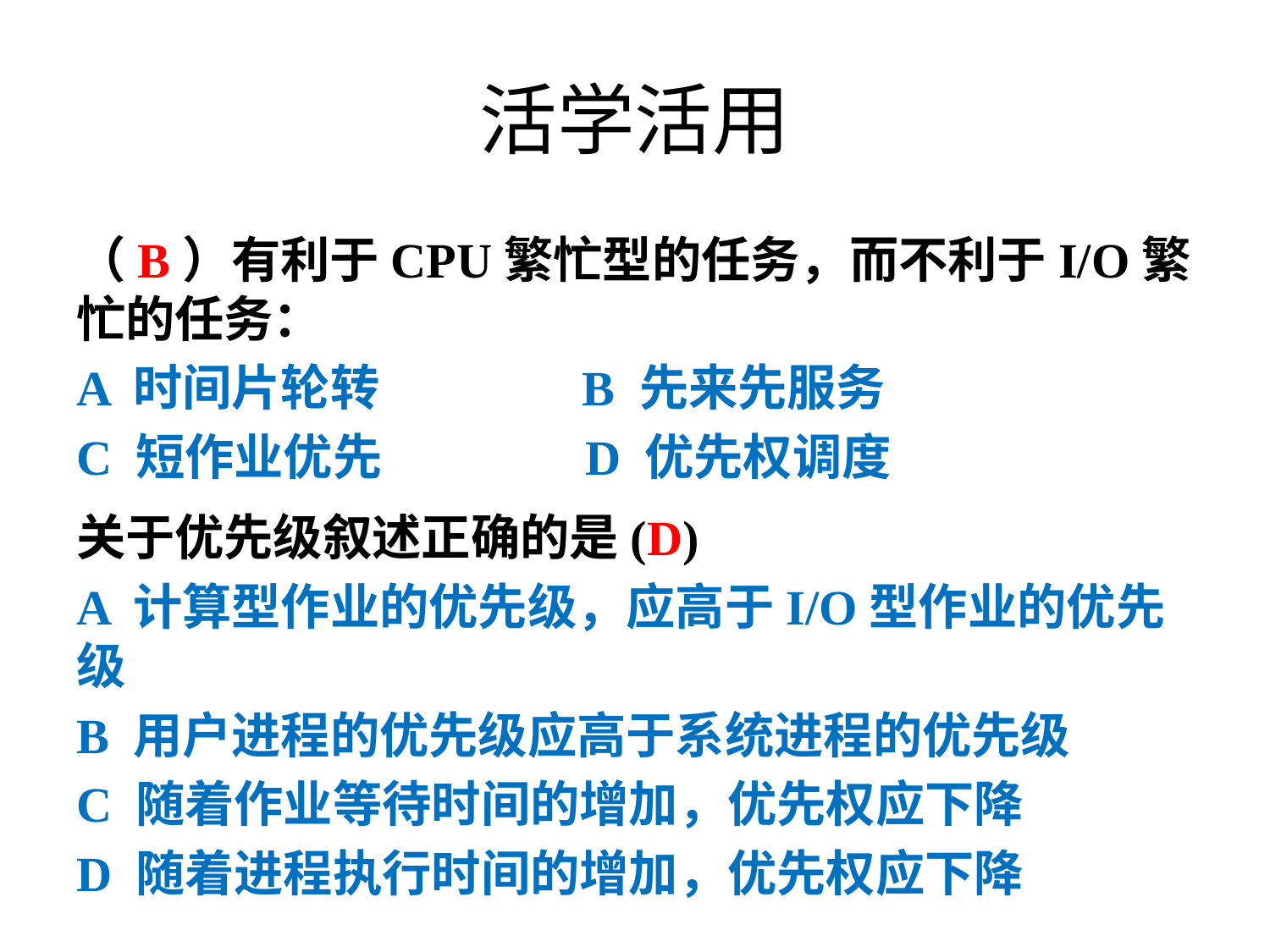

# 活学活用
（B）有利于CPU繁忙型的任务，而不利于I/O繁忙的任务：
A 时间片轮转                 B 先来先服务
C 短作业优先                 D 优先权调度
关于优先级叙述正确的是(D)
A 计算型作业的优先级，应高于I/O型作业的优先级
B 用户进程的优先级应高于系统进程的优先级
C 随着作业等待时间的增加，优先权应下降
D 随着进程执行时间的增加，优先权应下降